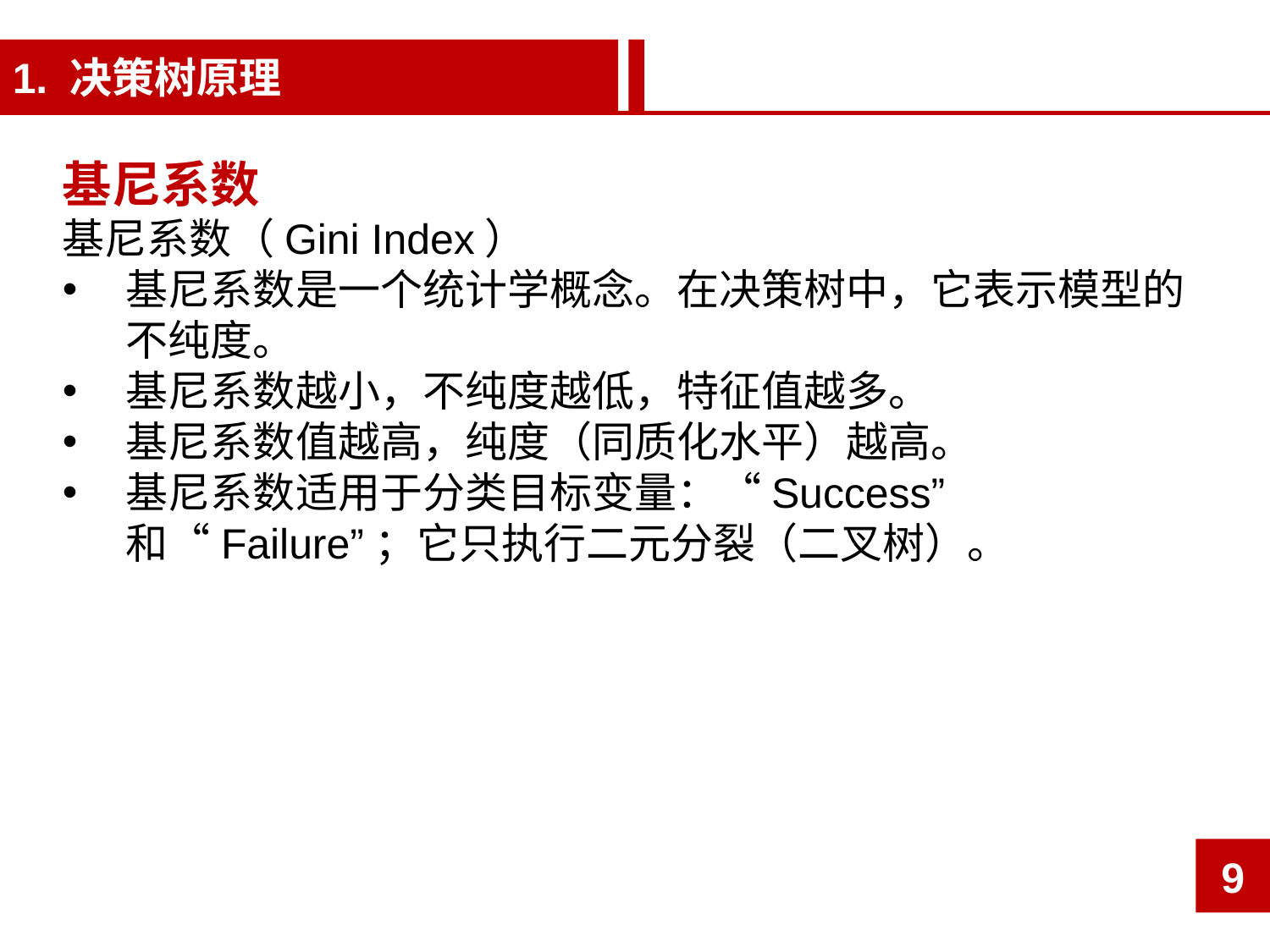

1. 决策树原理

基尼系数
基尼系数（Gini Index）
基尼系数是一个统计学概念。在决策树中，它表示模型的不纯度。
基尼系数越小，不纯度越低，特征值越多。
基尼系数值越高，纯度（同质化水平）越高。
基尼系数适用于分类目标变量：“Success” 和“Failure”；它只执行二元分裂（二叉树）。

9